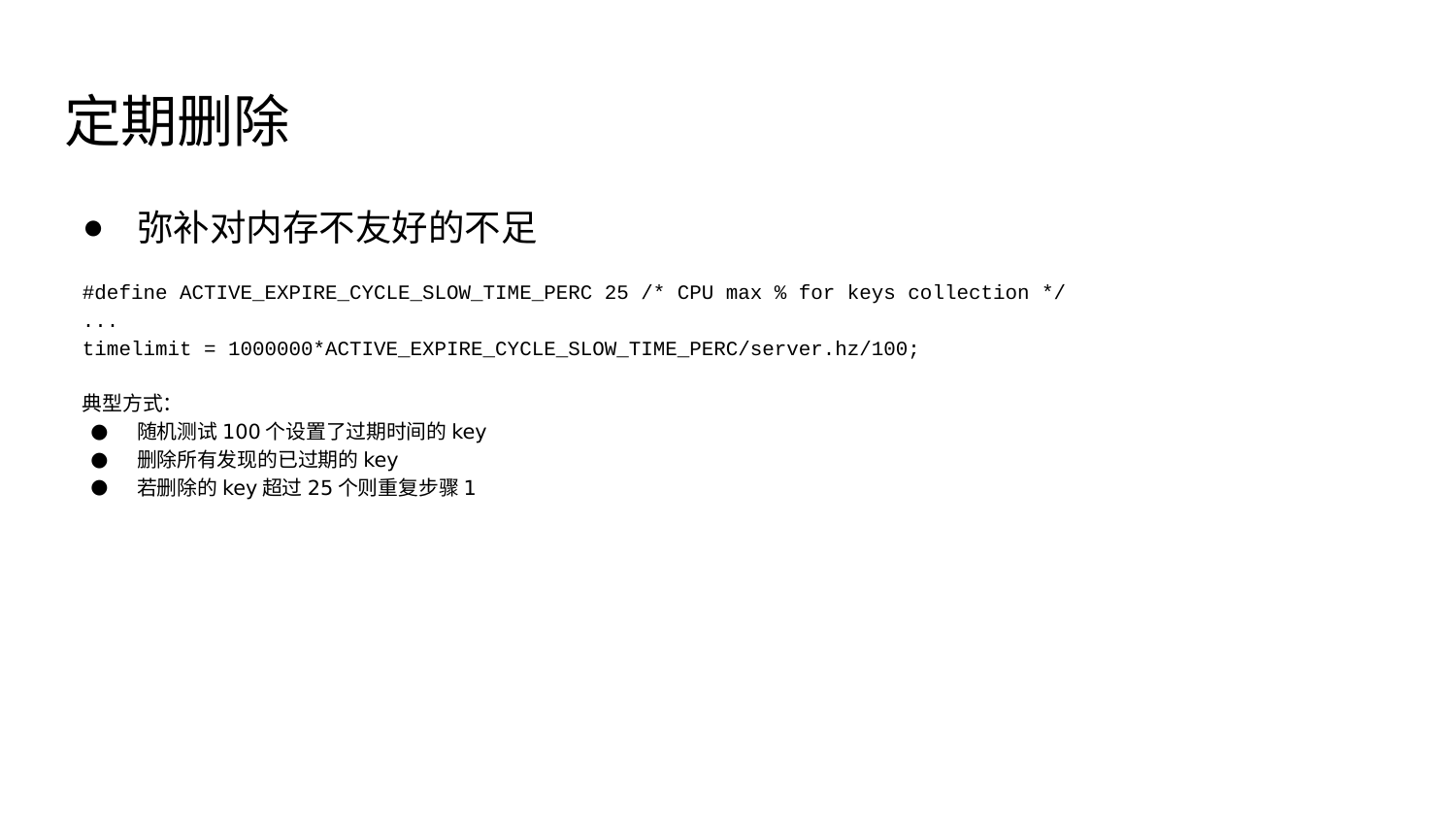

# 定期删除
弥补对内存不友好的不足

#define ACTIVE_EXPIRE_CYCLE_SLOW_TIME_PERC 25 /* CPU max % for keys collection */
...
timelimit = 1000000*ACTIVE_EXPIRE_CYCLE_SLOW_TIME_PERC/server.hz/100;

典型方式：
随机测试100个设置了过期时间的key
删除所有发现的已过期的key
若删除的key超过25个则重复步骤1